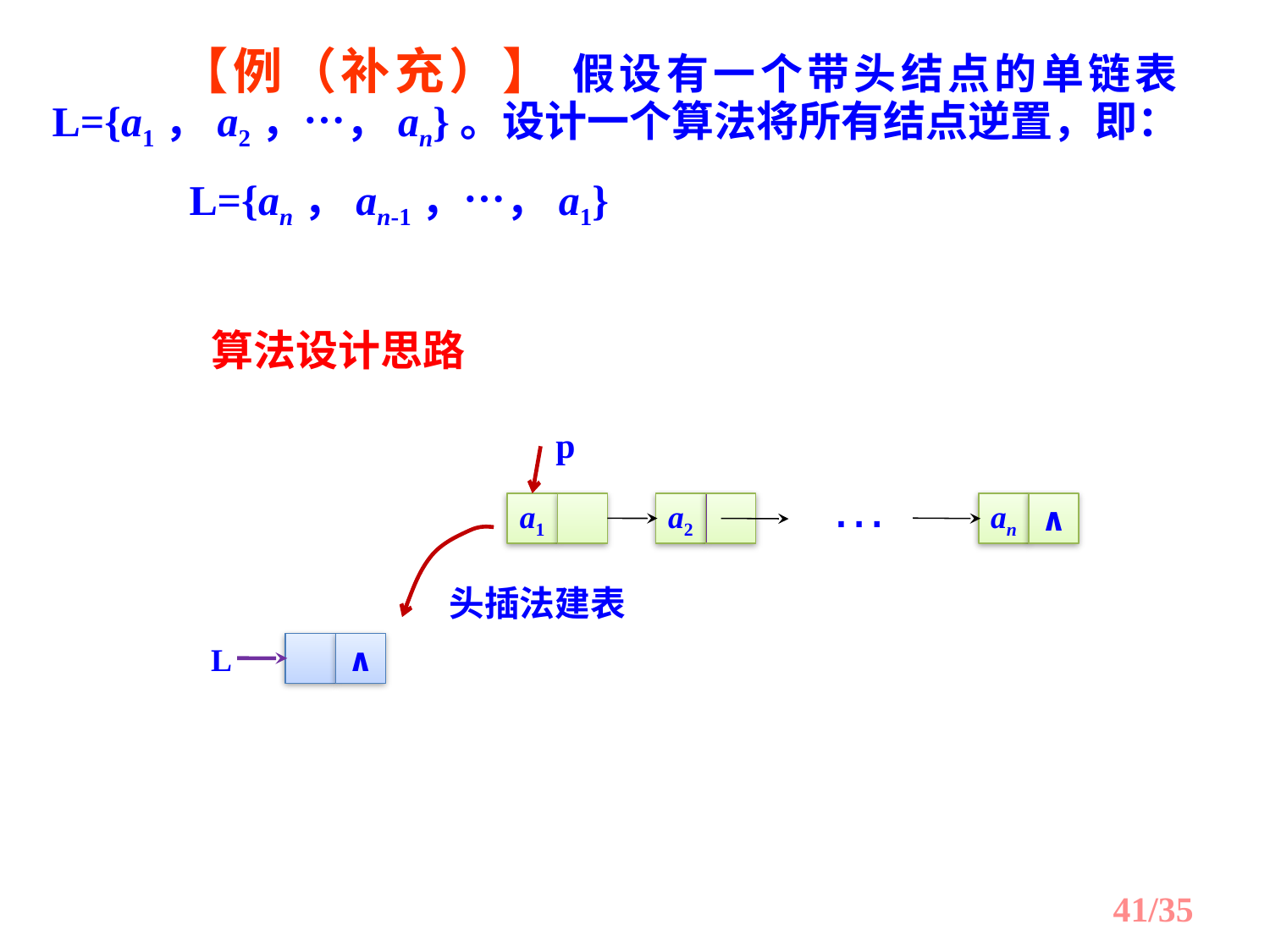

【例（补充）】 假设有一个带头结点的单链表L={a1，a2，…，an}。设计一个算法将所有结点逆置，即：
　　　L={an，an-1，…，a1}
算法设计思路
p
…
a1

a2

an
∧

头插法建表
L

∧

41